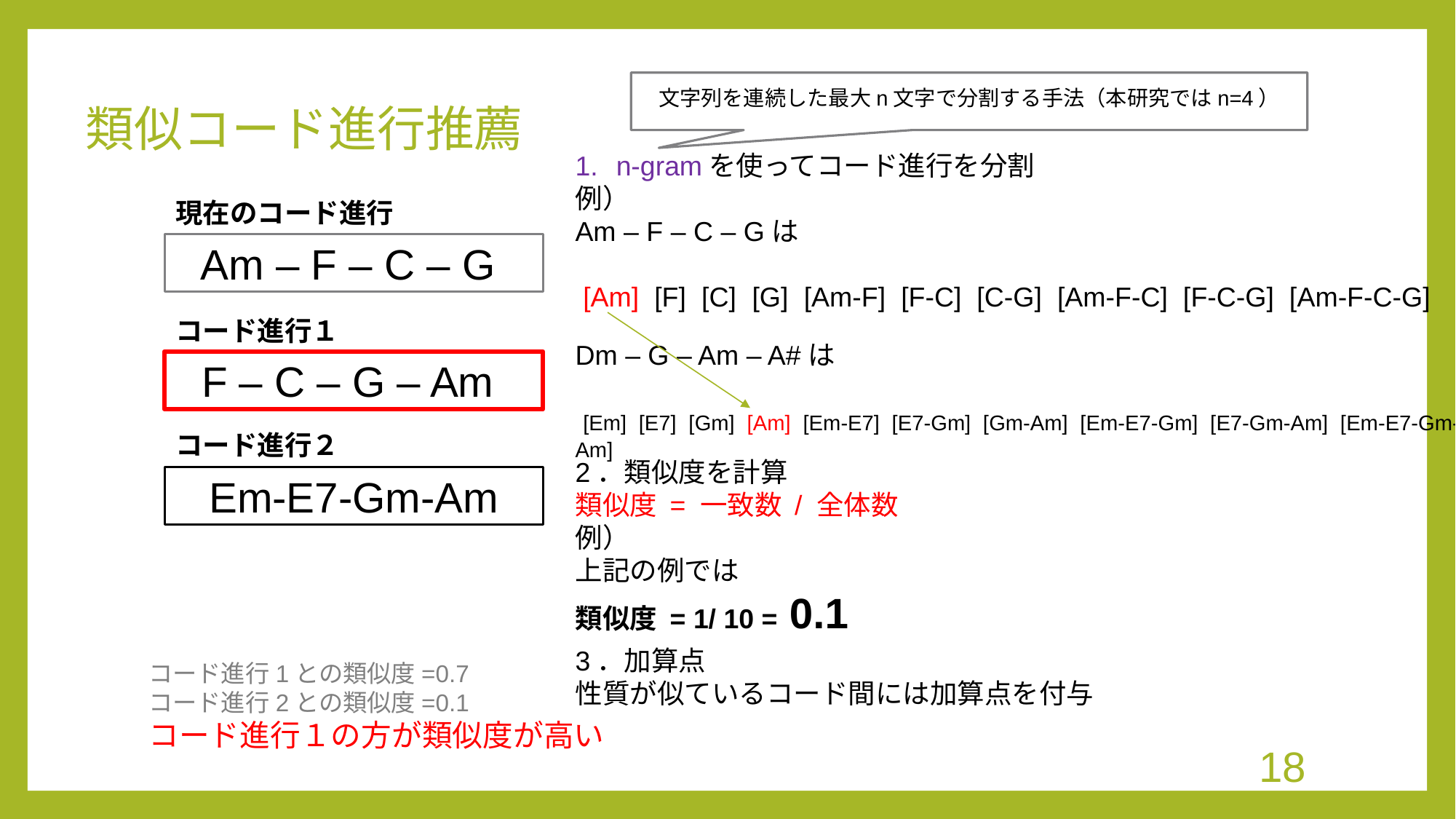

# 類似コード進行推薦

文字列を連続した最大n文字で分割する手法（本研究ではn=4）

n-gramを使ってコード進行を分割
例）
Am – F – C – Gは

 [Am]  [F]  [C]  [G]  [Am-F]  [F-C]  [C-G]  [Am-F-C]  [F-C-G]  [Am-F-C-G]

Dm – G – Am – A#は

 [Em]  [E7]  [Gm]  [Am]  [Em-E7]  [E7-Gm]  [Gm-Am]  [Em-E7-Gm]  [E7-Gm-Am]  [Em-E7-Gm-Am]
現在のコード進行
Am – F – C – G
コード進行１
F – C – G – Am
F – C – G – Am
コード進行２

2．類似度を計算
類似度 = 一致数 / 全体数
例）
上記の例では
類似度 = 1/ 10 = 0.1
Em-E7-Gm-Am
3．加算点
性質が似ているコード間には加算点を付与
コード進行1との類似度=0.7
コード進行2との類似度=0.1
コード進行１の方が類似度が高い
18